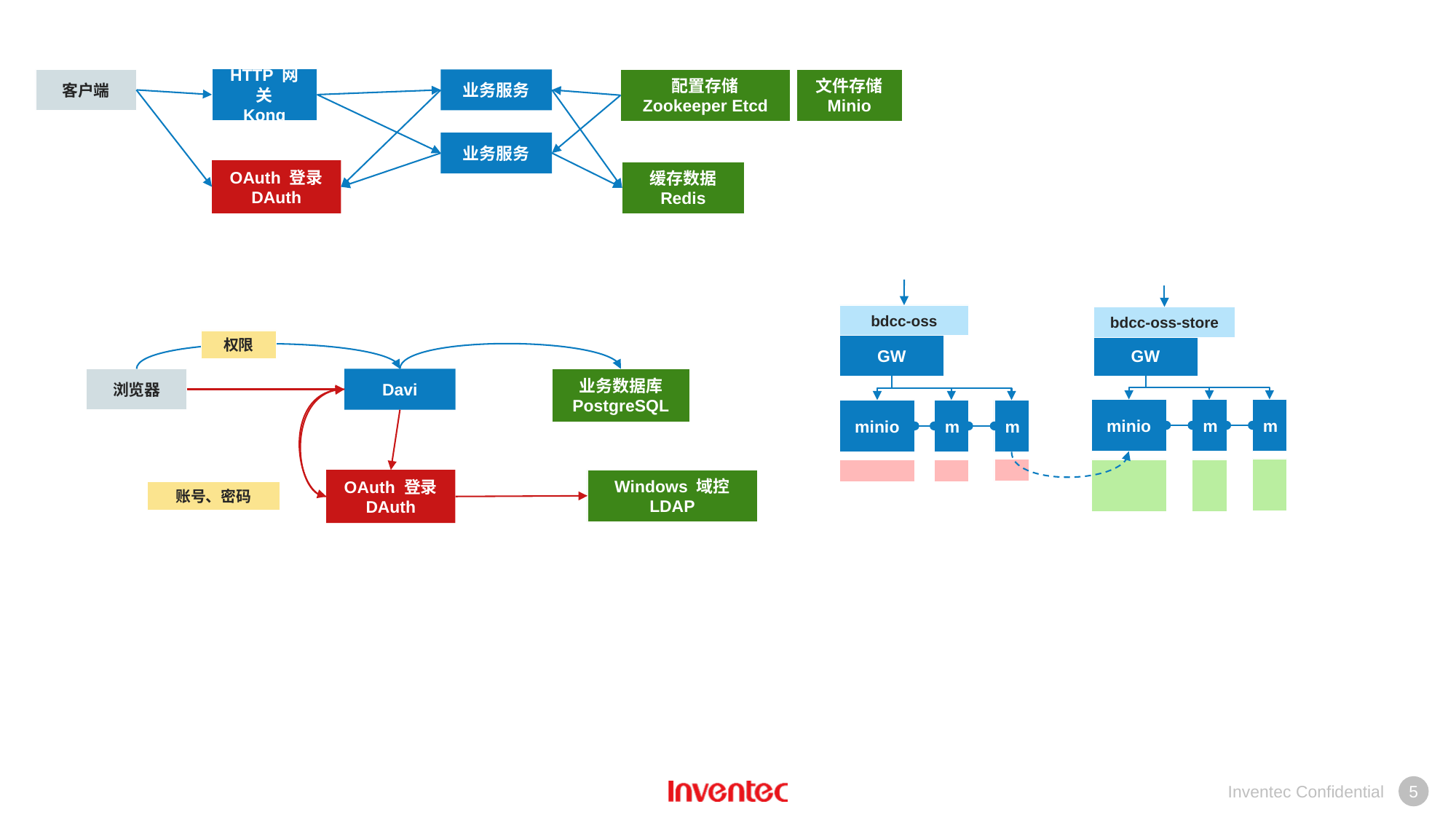

HTTP 网关
Kong
配置存储
Zookeeper Etcd
文件存储
Minio
客户端
业务服务
业务服务
OAuth 登录
DAuth
缓存数据
Redis
bdcc-oss
bdcc-oss-store
权限
GW
GW
Davi
业务数据库
PostgreSQL
浏览器
minio
m
m
m
minio
m

OAuth 登录
DAuth
Windows 域控
LDAP
账号、密码